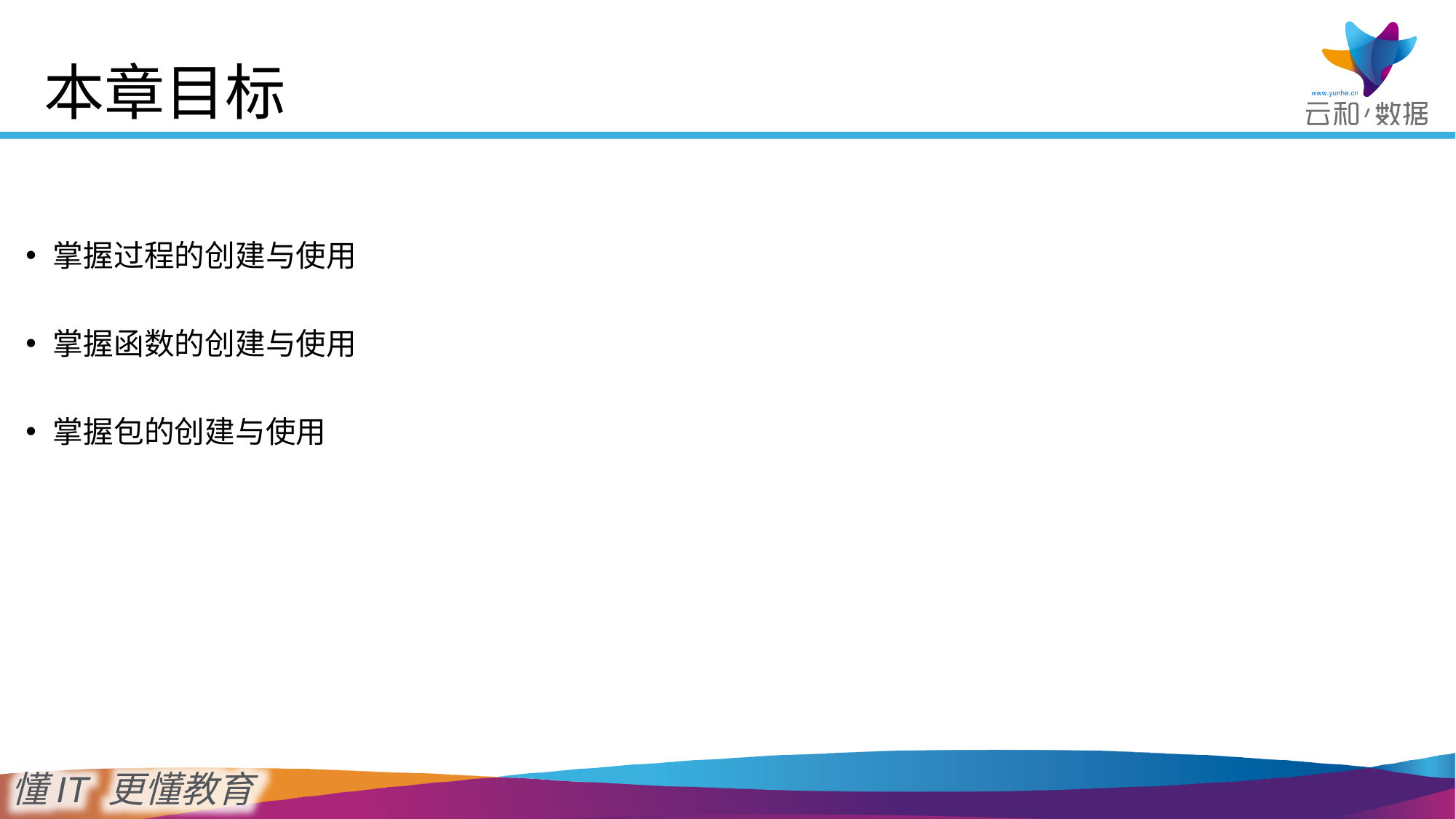

# 本章目标
掌握过程的创建与使用
掌握函数的创建与使用
掌握包的创建与使用